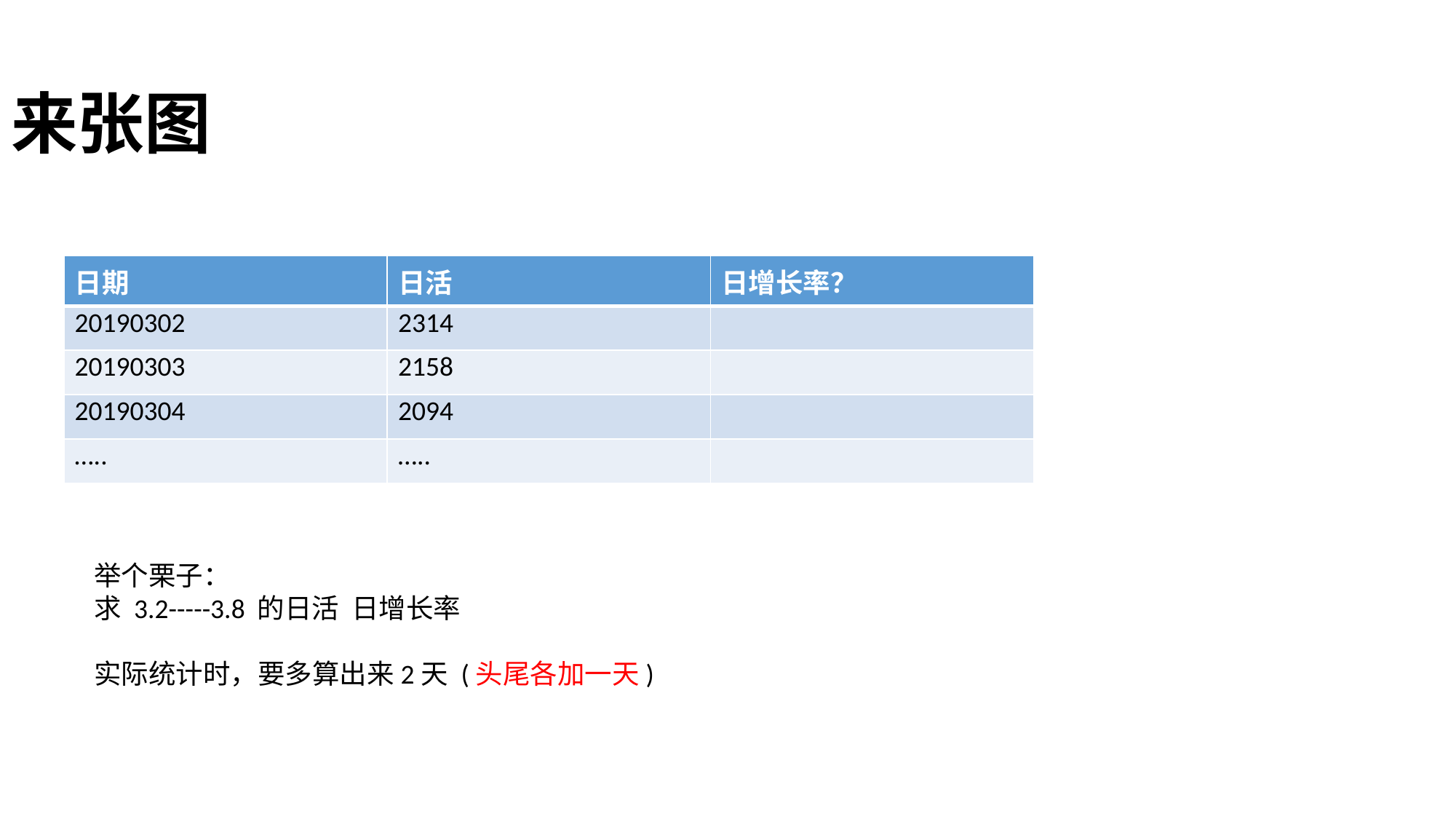

# 来张图
| 日期 | 日活 | 日增长率？ |
| --- | --- | --- |
| 20190302 | 2314 |  |
| 20190303 | 2158 |  |
| 20190304 | 2094 |  |
| ….. | ….. |  |
举个栗子：
求 3.2-----3.8 的日活  日增长率

实际统计时，要多算出来2天 (头尾各加一天)